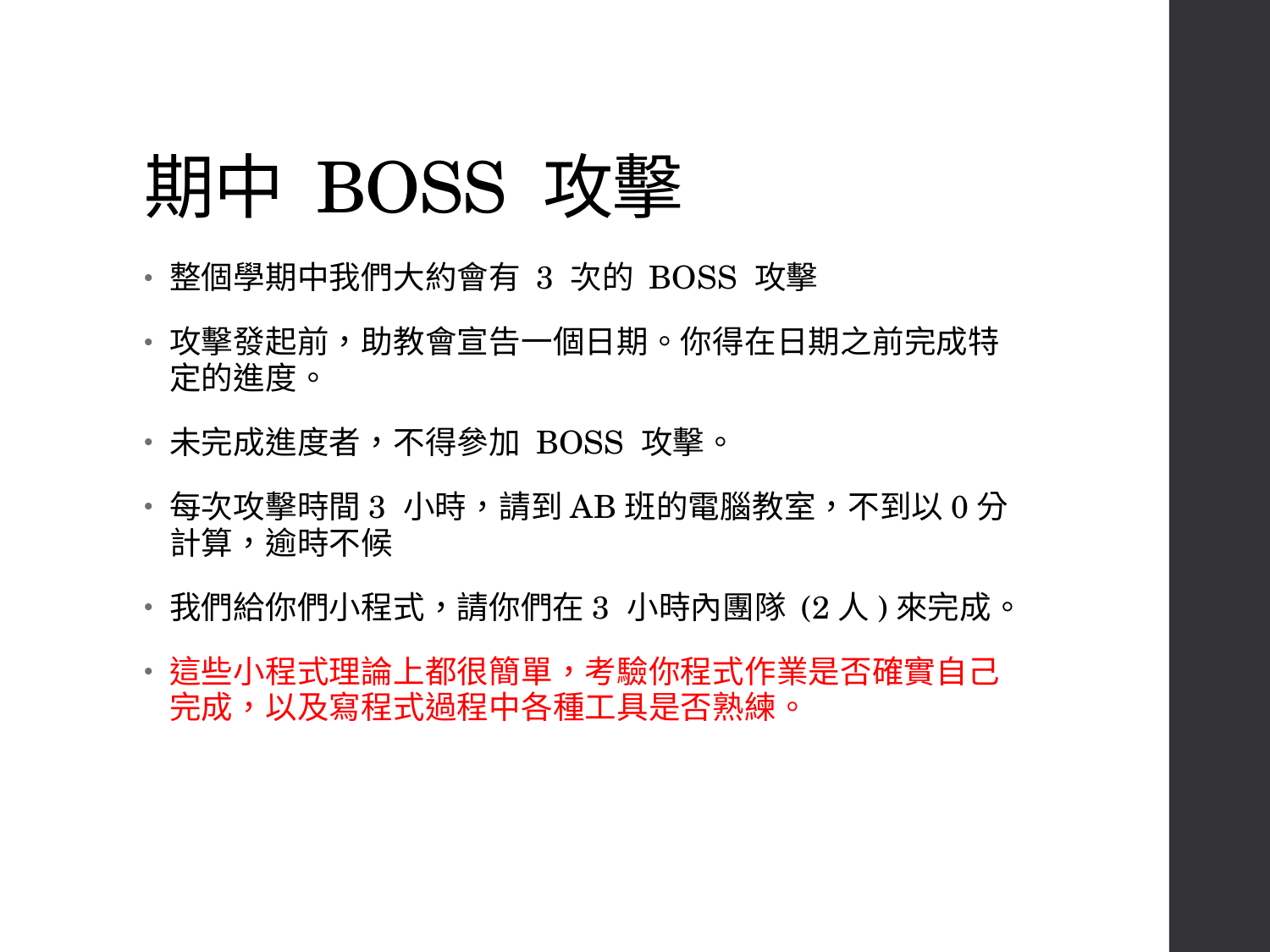

# 期中 BOSS 攻擊
整個學期中我們大約會有 3 次的 BOSS 攻擊
攻擊發起前，助教會宣告一個日期。你得在日期之前完成特定的進度。
未完成進度者，不得參加 BOSS 攻擊。
每次攻擊時間3 小時，請到AB班的電腦教室，不到以0分計算，逾時不候
我們給你們小程式，請你們在3 小時內團隊 (2人)來完成。
這些小程式理論上都很簡單，考驗你程式作業是否確實自己完成，以及寫程式過程中各種工具是否熟練。